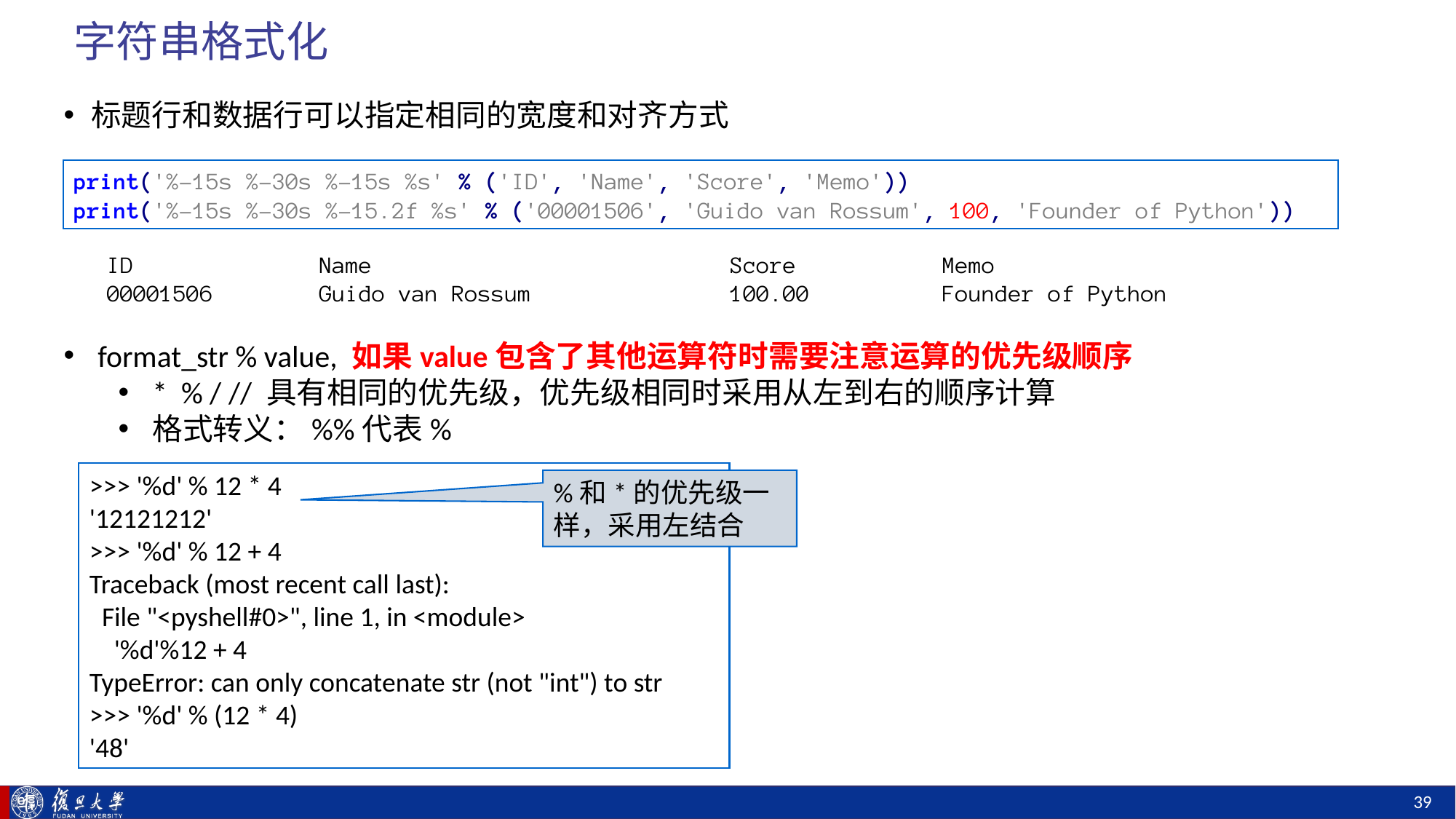

# 字符串格式化
标题行和数据行可以指定相同的宽度和对齐方式
print('%-15s %-30s %-15s %s' % ('ID', 'Name', 'Score', 'Memo'))
print('%-15s %-30s %-15.2f %s' % ('00001506', 'Guido van Rossum', 100, 'Founder of Python'))
ID              Name                           Score           Memo
00001506        Guido van Rossum               100.00          Founder of Python
format_str % value, 如果value包含了其他运算符时需要注意运算的优先级顺序
*  % / // 具有相同的优先级，优先级相同时采用从左到右的顺序计算
格式转义：%%代表%
>>> '%d' % 12 * 4
'12121212'
>>> '%d' % 12 + 4
Traceback (most recent call last):
  File "<pyshell#0>", line 1, in <module>
    '%d'%12 + 4
TypeError: can only concatenate str (not "int") to str
>>> '%d' % (12 * 4)
'48'
%和*的优先级一样，采用左结合